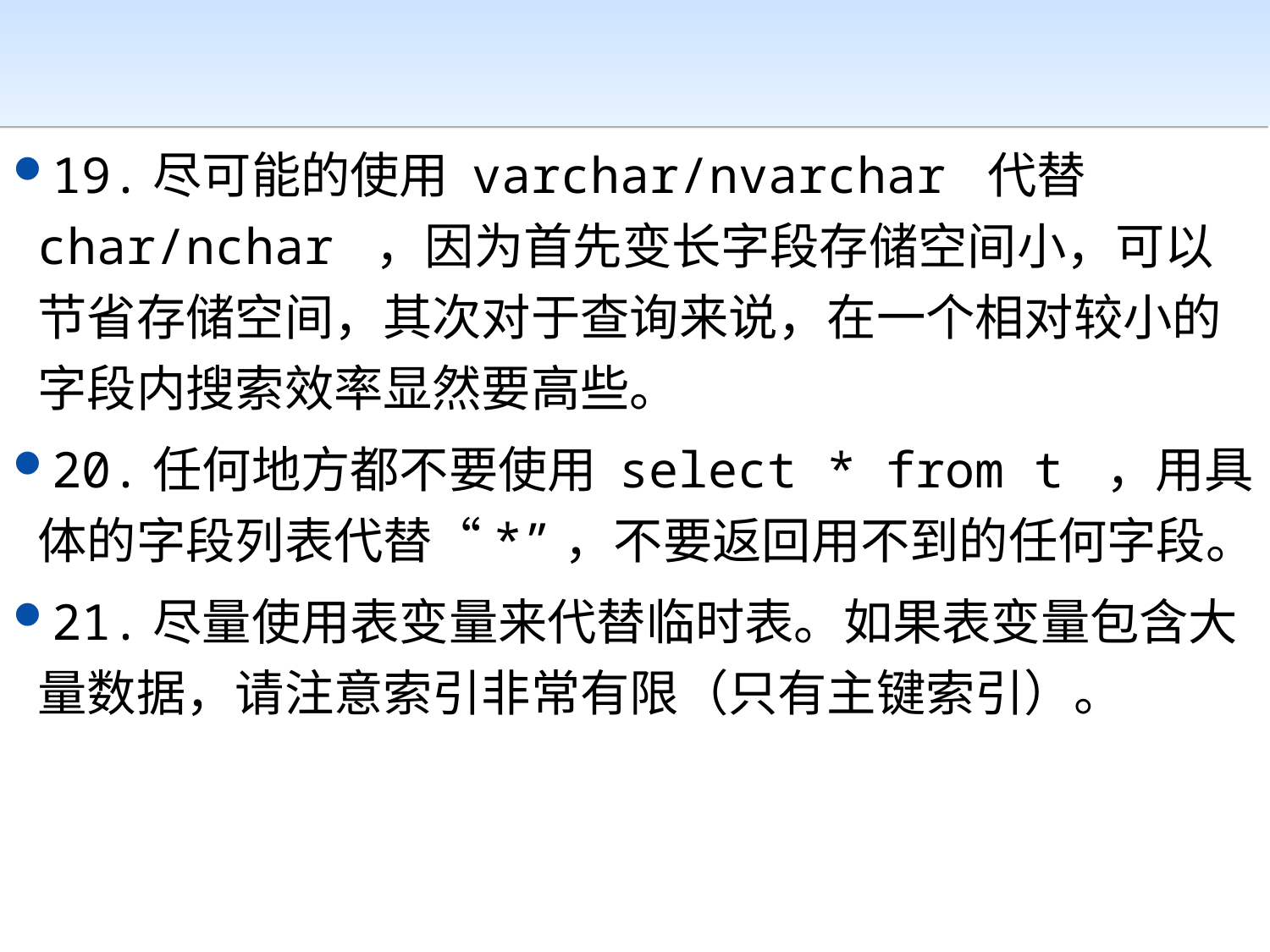

#
19.尽可能的使用 varchar/nvarchar 代替 char/nchar ，因为首先变长字段存储空间小，可以节省存储空间，其次对于查询来说，在一个相对较小的字段内搜索效率显然要高些。
20.任何地方都不要使用 select * from t ，用具体的字段列表代替“*”，不要返回用不到的任何字段。
21.尽量使用表变量来代替临时表。如果表变量包含大量数据，请注意索引非常有限（只有主键索引）。